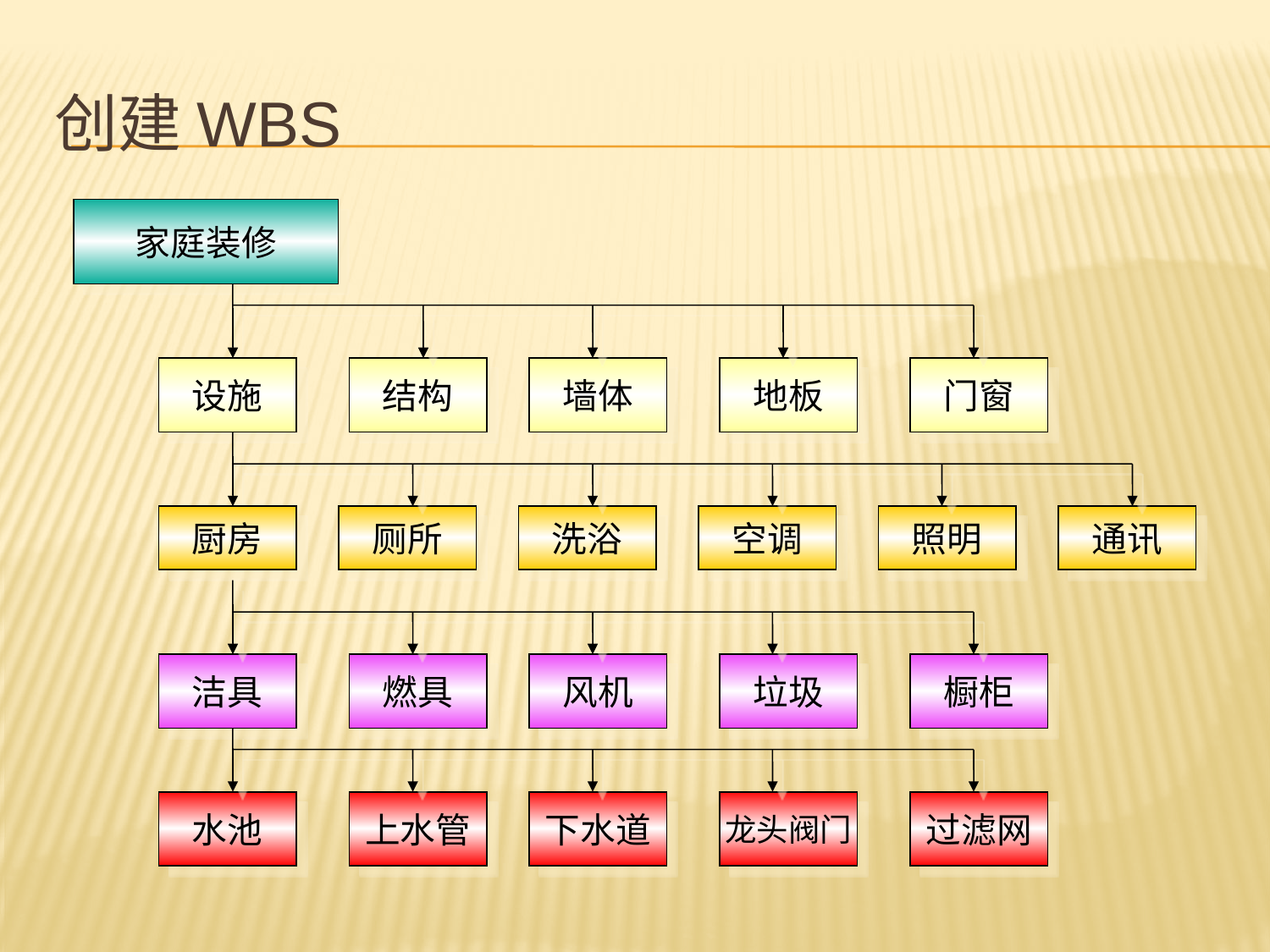

# 创建WBS
家庭装修

设施
结构
墙体
地板
门窗

厨房
厕所
洗浴
空调
照明
通讯

洁具
燃具
风机
垃圾
橱柜

水池
上水管
下水道
龙头阀门
过滤网